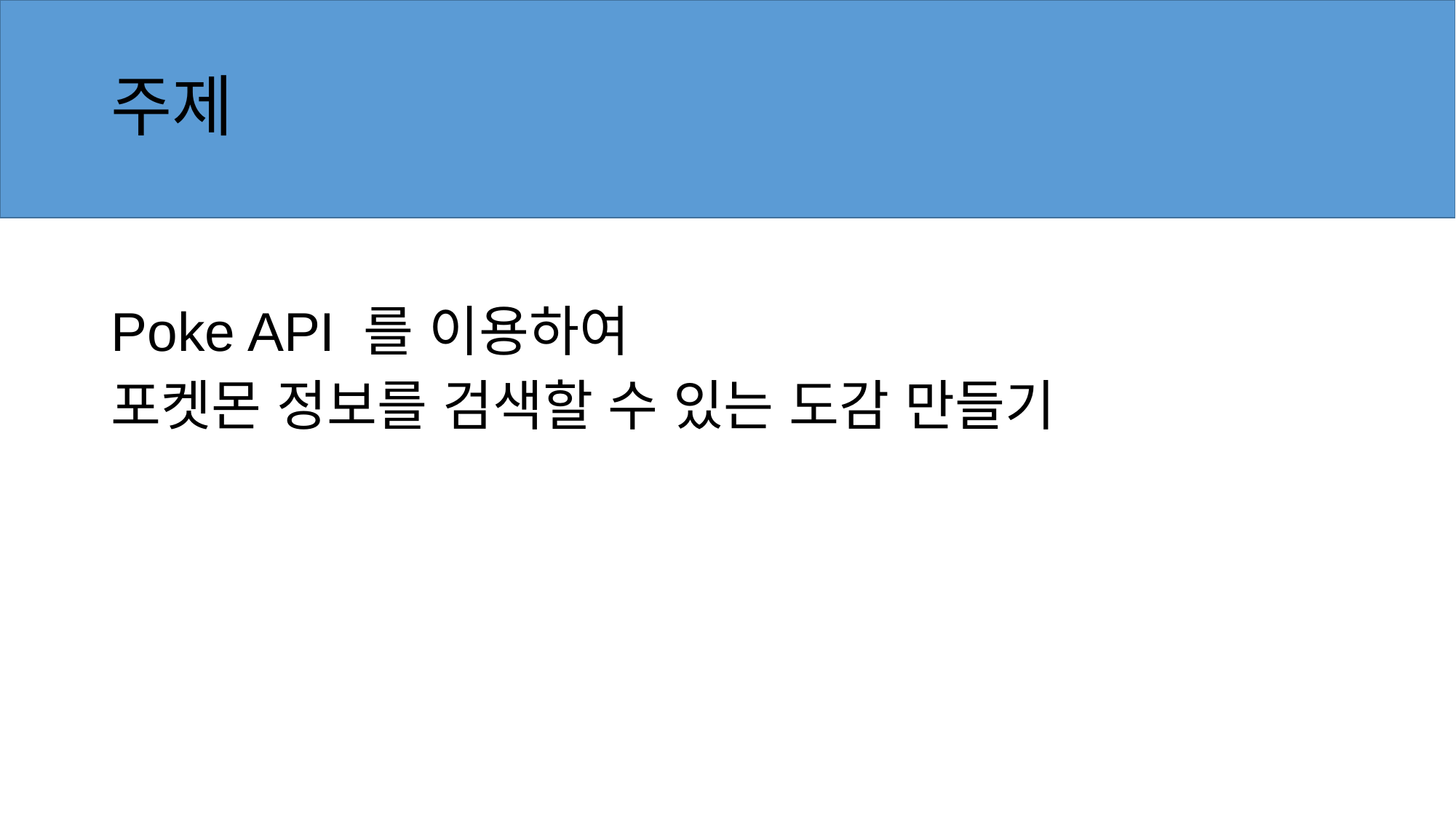

# 주제

Poke API 를 이용하여
포켓몬 정보를 검색할 수 있는 도감 만들기